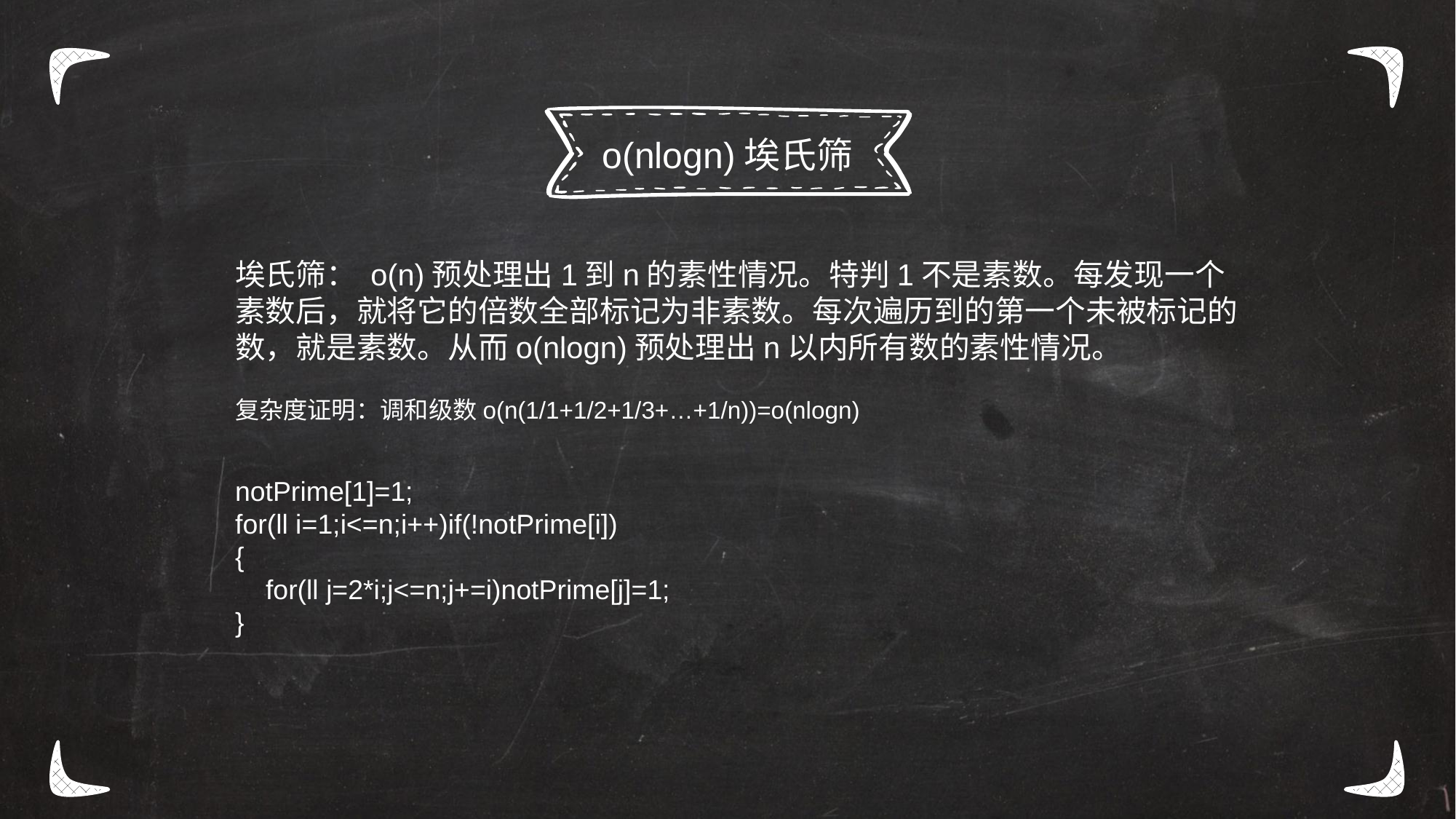

o(nlogn)埃氏筛
埃氏筛： o(n)预处理出1到n的素性情况。特判1不是素数。每发现一个素数后，就将它的倍数全部标记为非素数。每次遍历到的第一个未被标记的数，就是素数。从而o(nlogn)预处理出n以内所有数的素性情况。
复杂度证明：调和级数o(n(1/1+1/2+1/3+…+1/n))=o(nlogn)
notPrime[1]=1;
for(ll i=1;i<=n;i++)if(!notPrime[i])
{
    for(ll j=2*i;j<=n;j+=i)notPrime[j]=1;
}